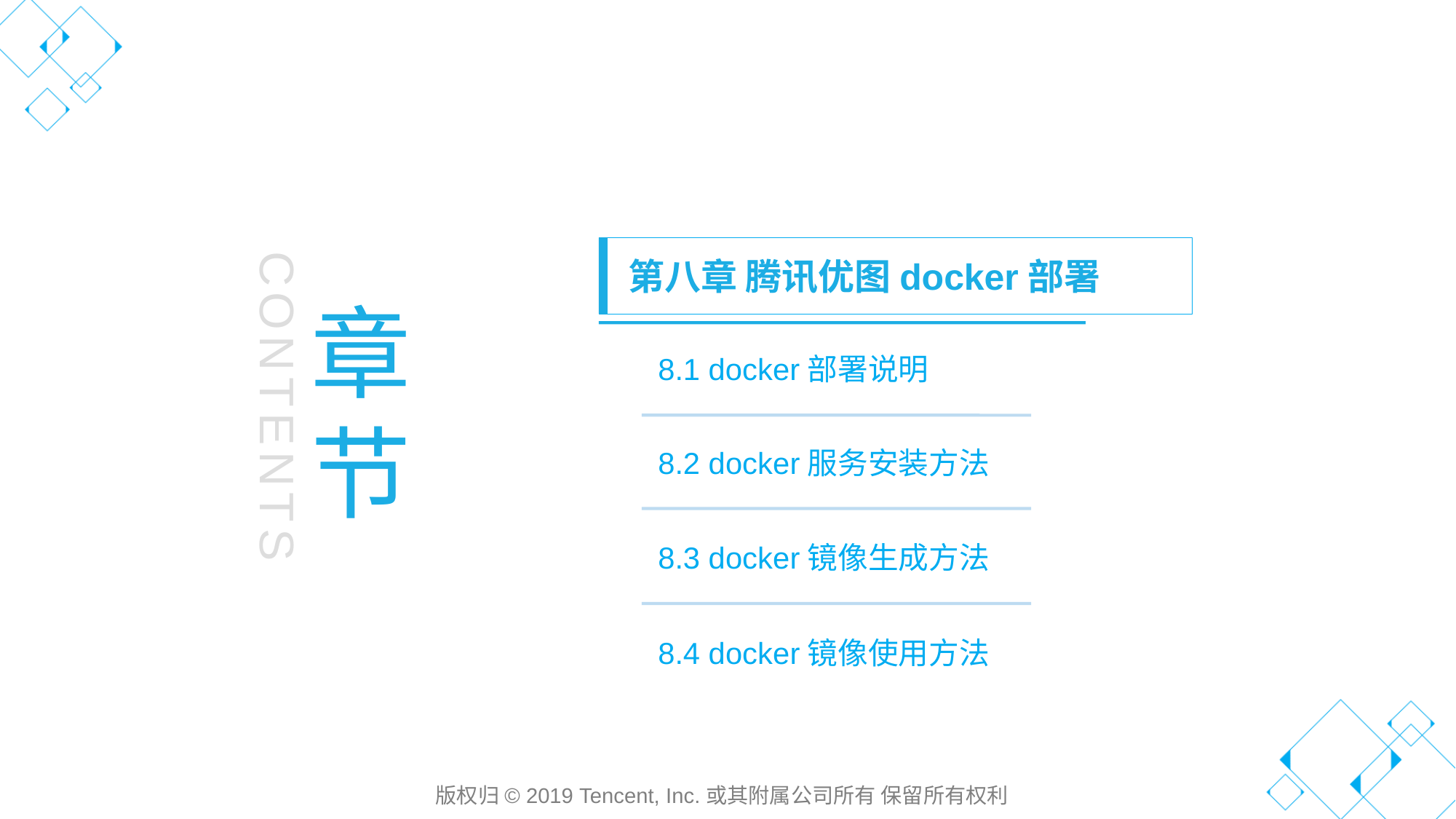

第八章 腾讯优图docker部署
章节

第一章 云计算发展历史
8.1 docker部署说明
CONTENTS

8.2 docker服务安装方法

8.3 docker镜像生成方法

8.4 docker镜像使用方法